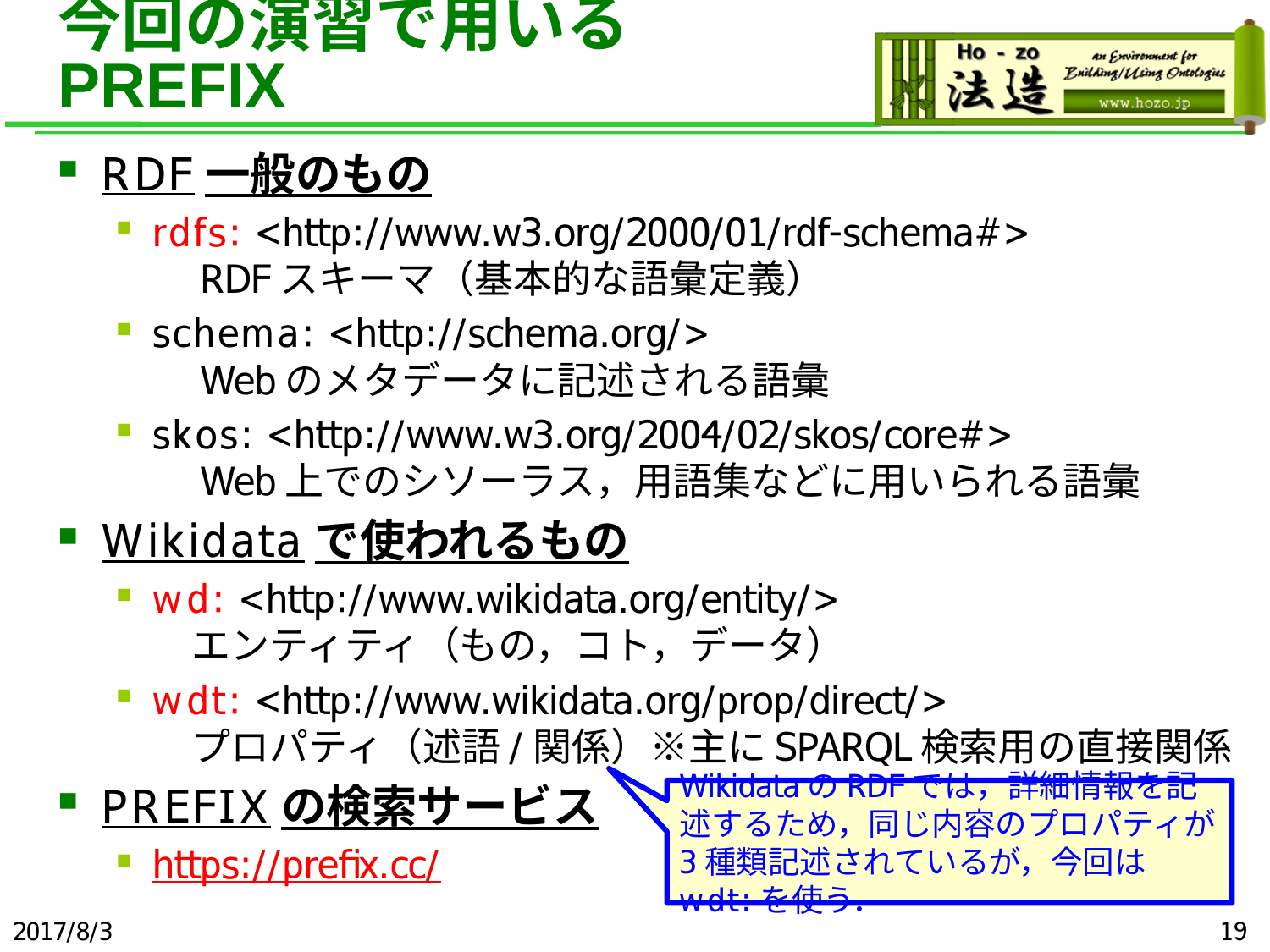

# 今回の演習で用いるPREFIX
RDF一般のもの
rdfs: <http://www.w3.org/2000/01/rdf-schema#>
　RDFスキーマ（基本的な語彙定義）
schema: <http://schema.org/>
　Webのメタデータに記述される語彙
skos: <http://www.w3.org/2004/02/skos/core#>
　Web上でのシソーラス，用語集などに用いられる語彙
Wikidataで使われるもの
wd: <http://www.wikidata.org/entity/>
　エンティティ（もの，コト，データ）
wdt: <http://www.wikidata.org/prop/direct/>
　プロパティ（述語/関係）※主にSPARQL検索用の直接関係
PREFIXの検索サービス
https://prefix.cc/

WikidataのRDFでは，詳細情報を記述するため，同じ内容のプロパティが3種類記述されているが，今回はwdt:を使う．
2017/8/3
19